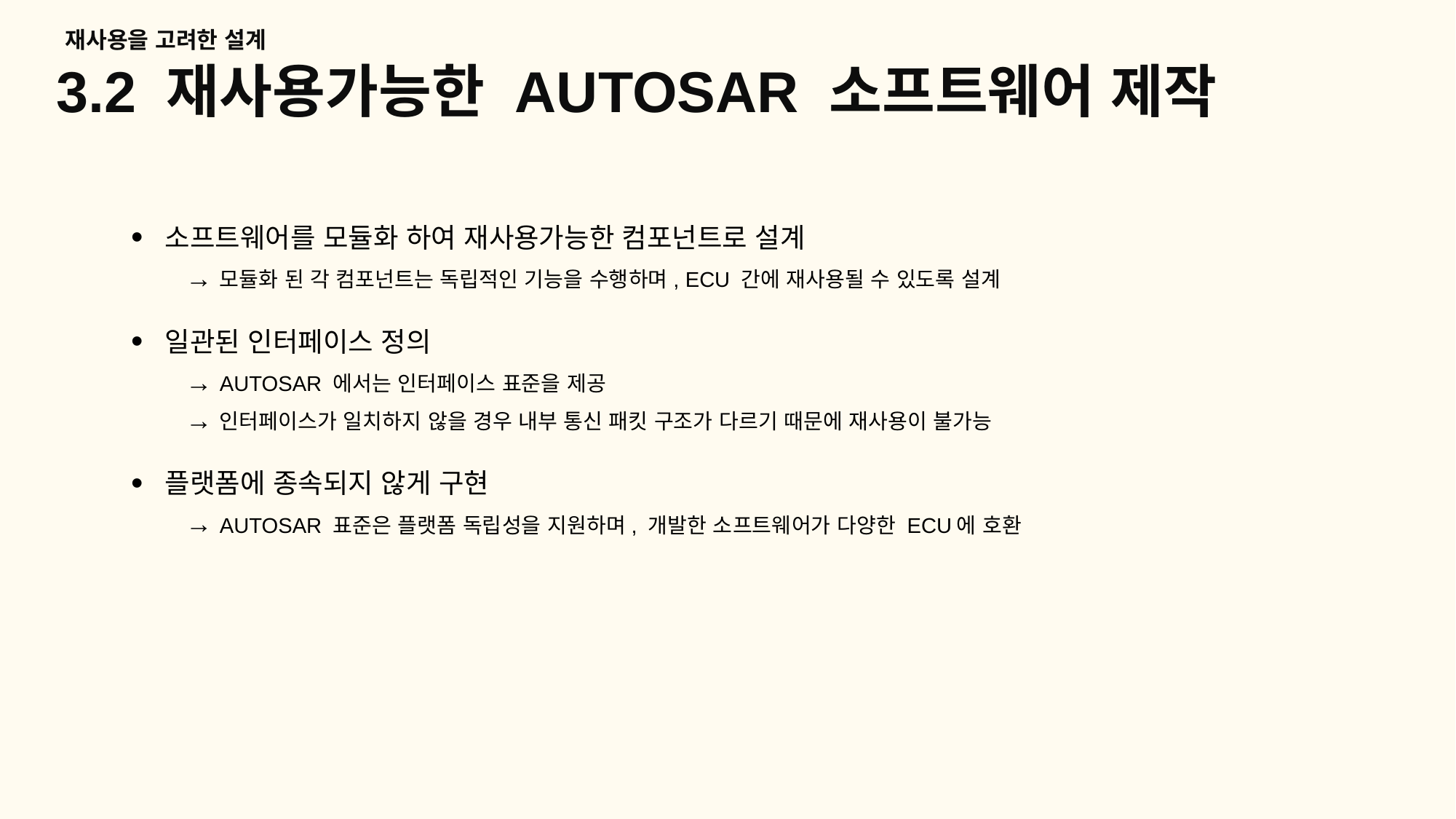

재사용을 고려한 설계
3.2 재사용가능한 AUTOSAR 소프트웨어 제작
소프트웨어를 모듈화 하여 재사용가능한 컴포넌트로 설계
모듈화 된 각 컴포넌트는 독립적인 기능을 수행하며, ECU 간에 재사용될 수 있도록 설계

일관된 인터페이스 정의
AUTOSAR 에서는 인터페이스 표준을 제공
인터페이스가 일치하지 않을 경우 내부 통신 패킷 구조가 다르기 때문에 재사용이 불가능

플랫폼에 종속되지 않게 구현
AUTOSAR 표준은 플랫폼 독립성을 지원하며, 개발한 소프트웨어가 다양한 ECU에 호환